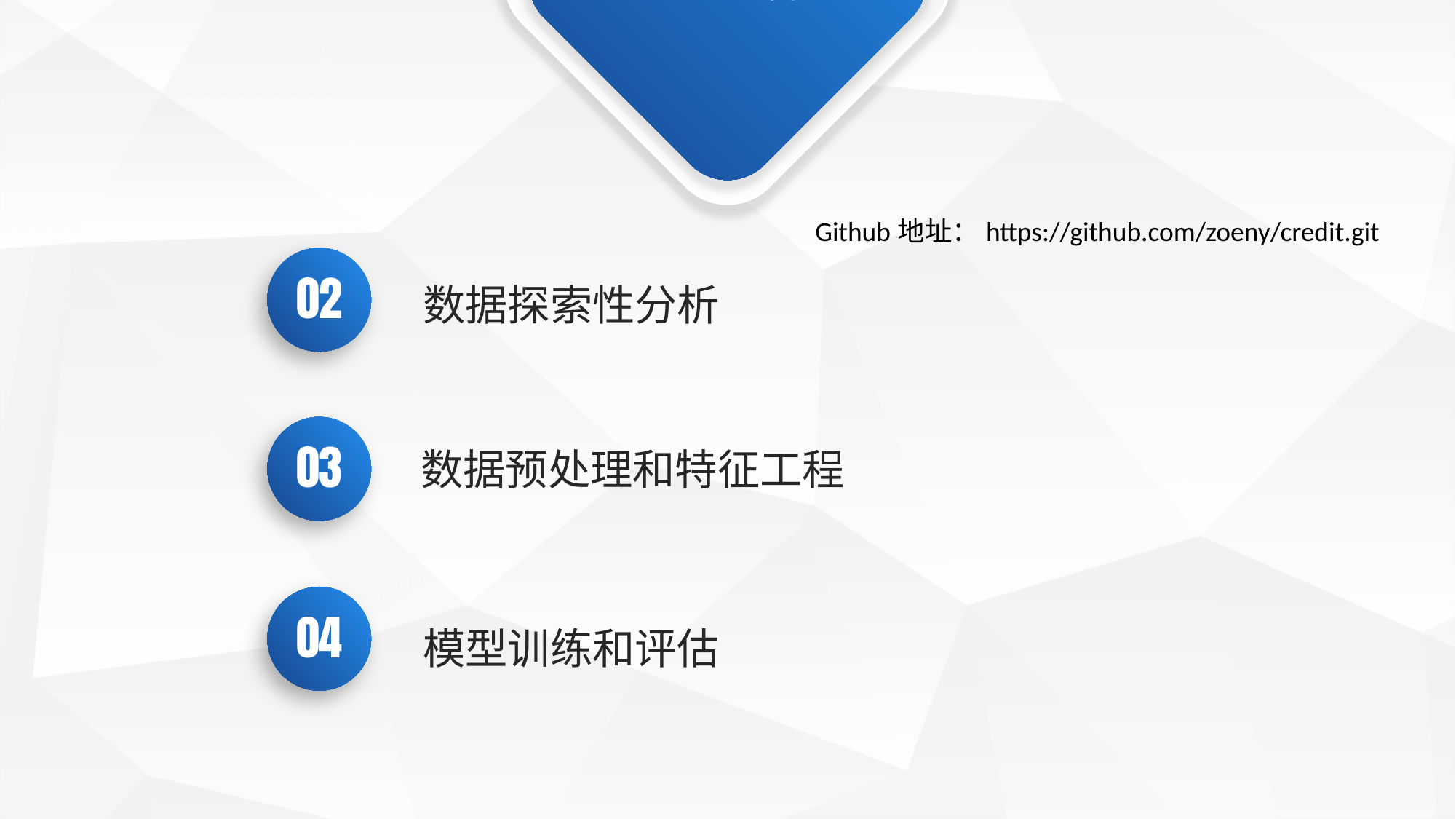

分析报告
Github地址：https://github.com/zoeny/credit.git
02
数据探索性分析
03
数据预处理和特征工程
04
模型训练和评估